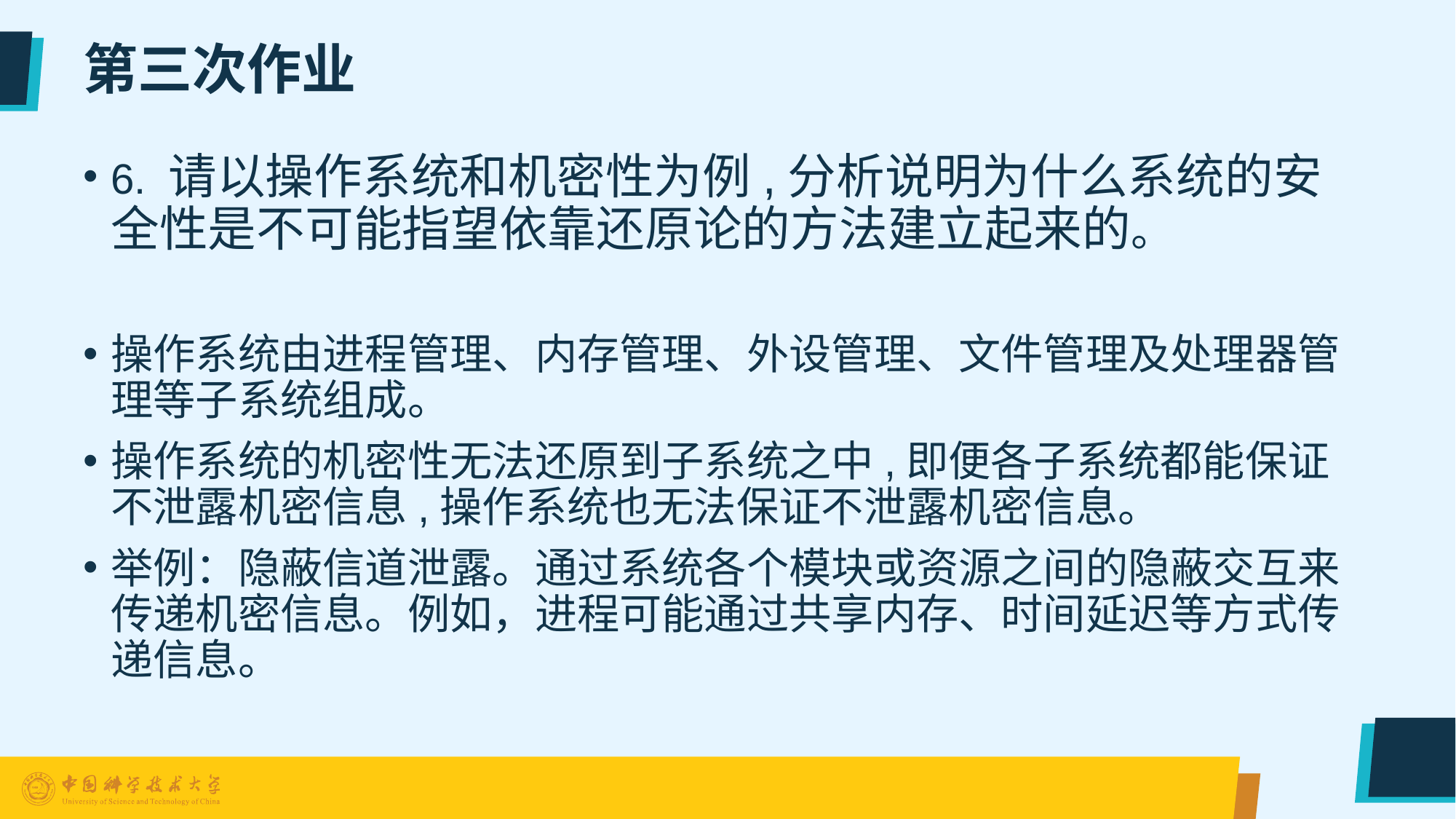

# 第三次作业
6. 请以操作系统和机密性为例,分析说明为什么系统的安全性是不可能指望依靠还原论的方法建立起来的。

操作系统由进程管理、内存管理、外设管理、文件管理及处理器管理等子系统组成。
操作系统的机密性无法还原到子系统之中,即便各子系统都能保证不泄露机密信息,操作系统也无法保证不泄露机密信息。
举例：隐蔽信道泄露。通过系统各个模块或资源之间的隐蔽交互来传递机密信息。例如，进程可能通过共享内存、时间延迟等方式传递信息。
4